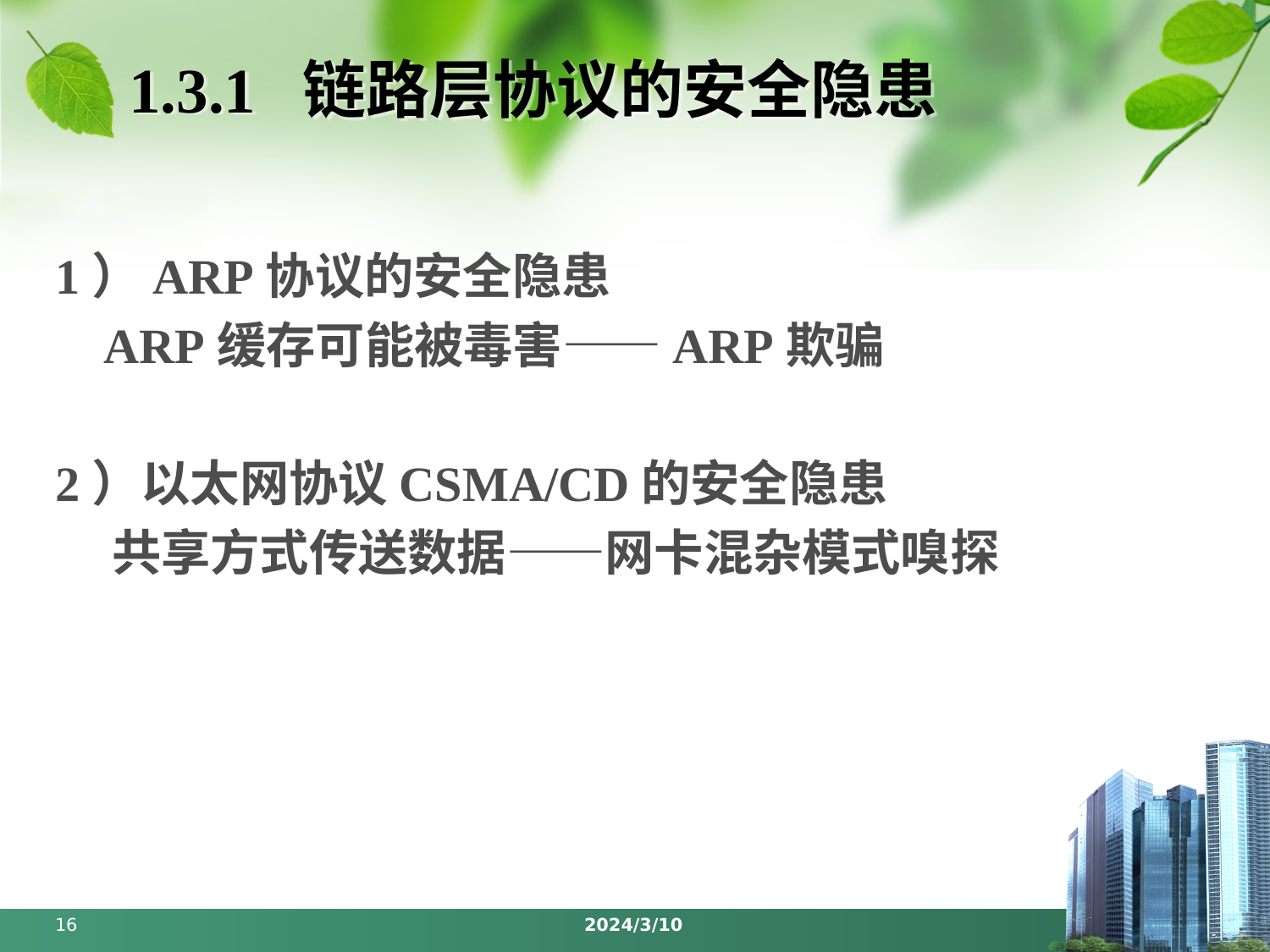

# 1.3.1  链路层协议的安全隐患

1）ARP协议的安全隐患
    ARP缓存可能被毒害——ARP欺骗

2）以太网协议CSMA/CD的安全隐患
    共享方式传送数据——网卡混杂模式嗅探
16
2024/3/10